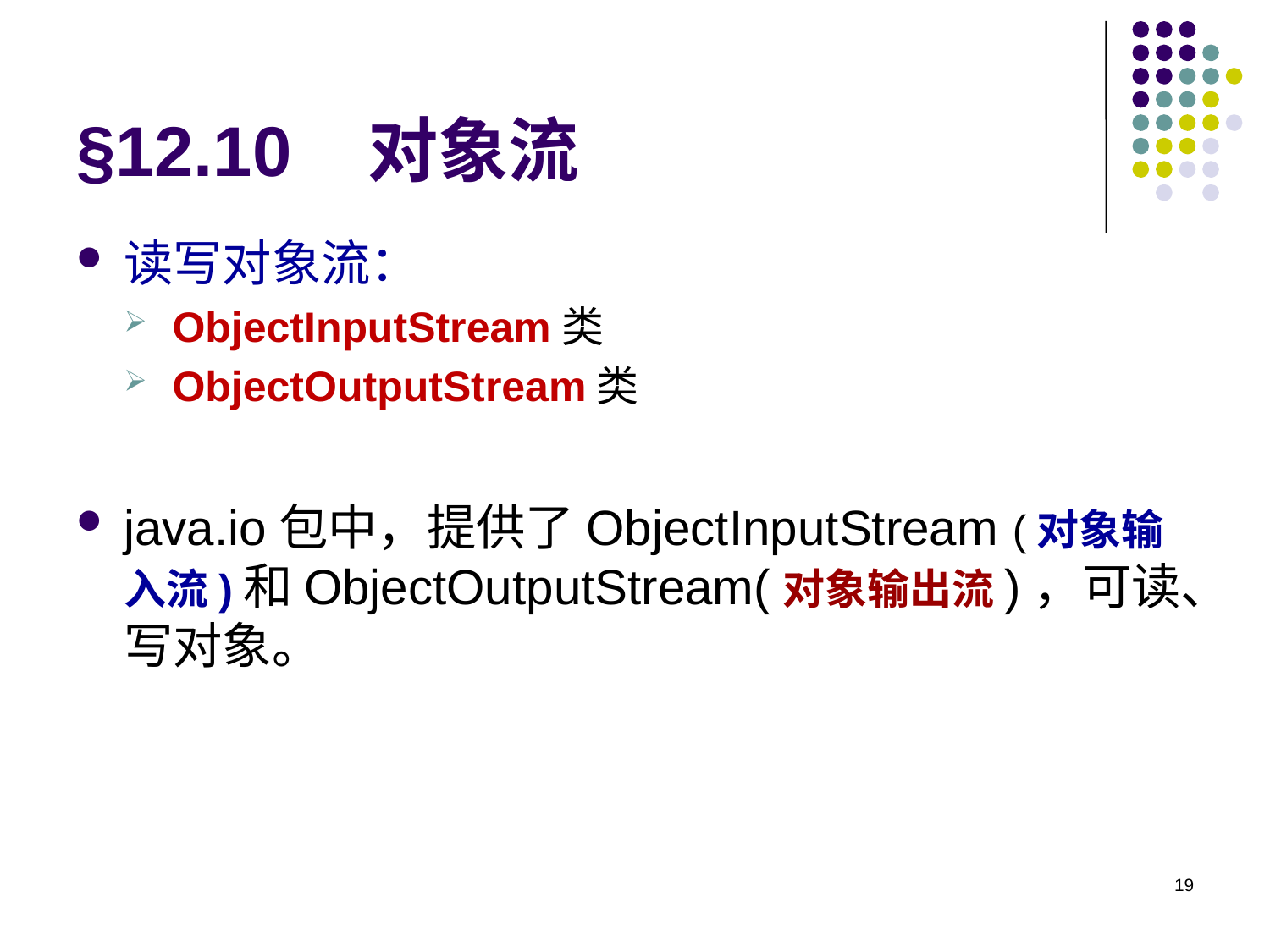

# §12.10   对象流
读写对象流：
ObjectInputStream类
ObjectOutputStream类

java.io包中，提供了ObjectInputStream (对象输入流)和ObjectOutputStream(对象输出流)，可读、写对象。

19